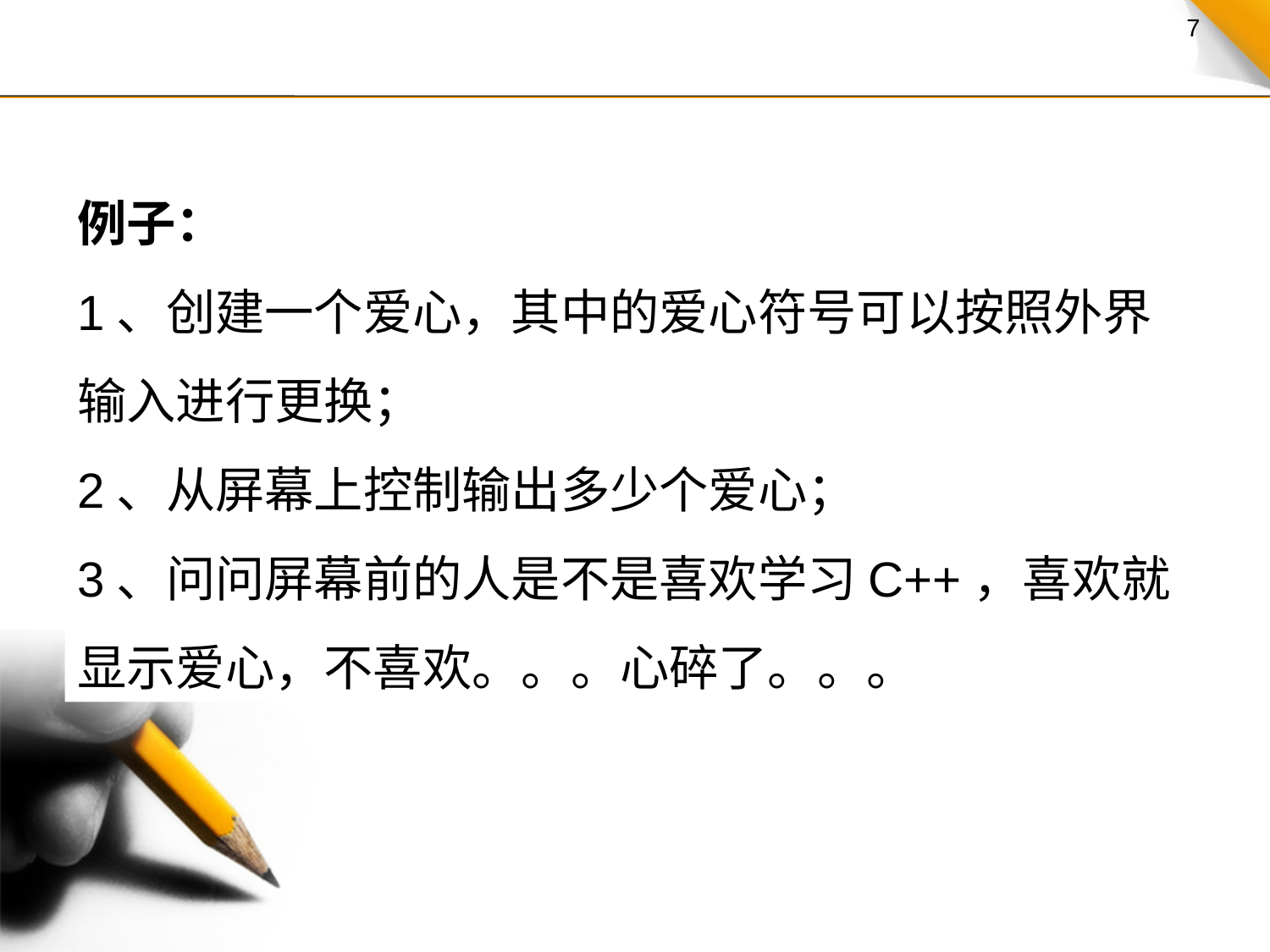

例子：
1、创建一个爱心，其中的爱心符号可以按照外界输入进行更换；
2、从屏幕上控制输出多少个爱心；
3、问问屏幕前的人是不是喜欢学习C++，喜欢就显示爱心，不喜欢。。。心碎了。。。